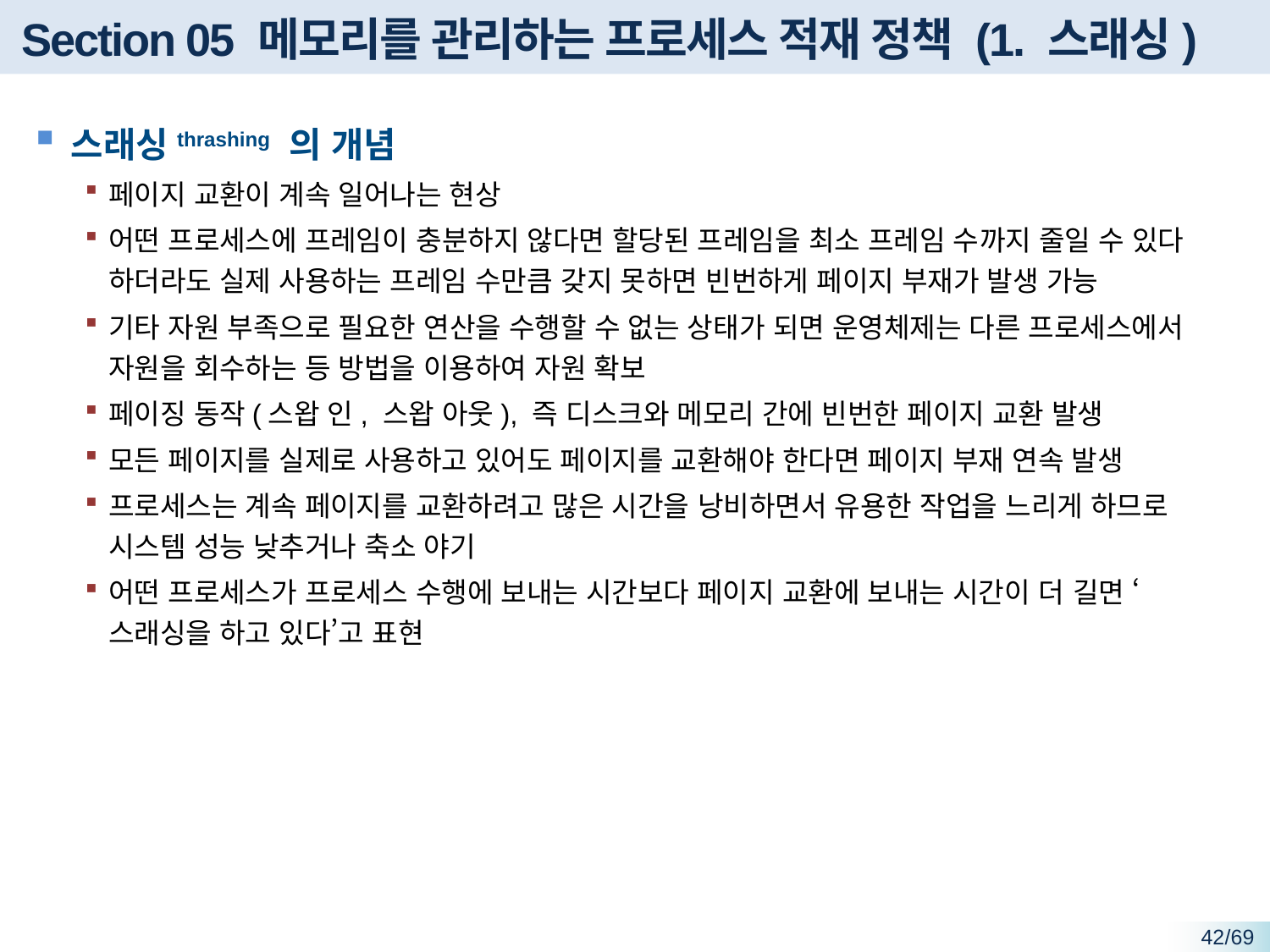

# Section 05 메모리를 관리하는 프로세스 적재 정책 (1. 스래싱)
스래싱thrashing 의 개념
페이지 교환이 계속 일어나는 현상
어떤 프로세스에 프레임이 충분하지 않다면 할당된 프레임을 최소 프레임 수까지 줄일 수 있다 하더라도 실제 사용하는 프레임 수만큼 갖지 못하면 빈번하게 페이지 부재가 발생 가능
기타 자원 부족으로 필요한 연산을 수행할 수 없는 상태가 되면 운영체제는 다른 프로세스에서 자원을 회수하는 등 방법을 이용하여 자원 확보
페이징 동작(스왑 인, 스왑 아웃), 즉 디스크와 메모리 간에 빈번한 페이지 교환 발생
모든 페이지를 실제로 사용하고 있어도 페이지를 교환해야 한다면 페이지 부재 연속 발생
프로세스는 계속 페이지를 교환하려고 많은 시간을 낭비하면서 유용한 작업을 느리게 하므로 시스템 성능 낮추거나 축소 야기
어떤 프로세스가 프로세스 수행에 보내는 시간보다 페이지 교환에 보내는 시간이 더 길면 ‘스래싱을 하고 있다’고 표현